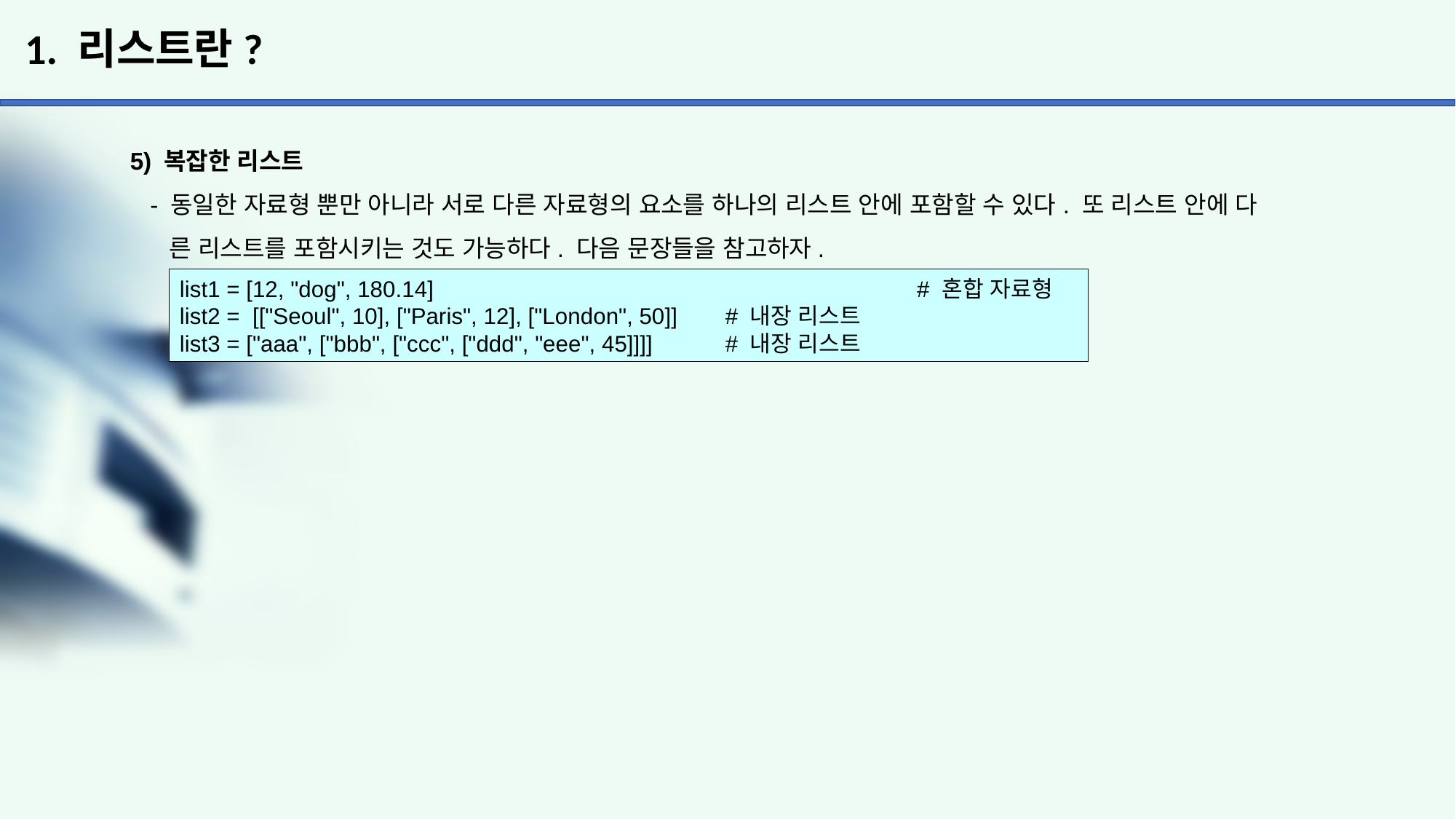

# 1. 리스트란?
5) 복잡한 리스트
   - 동일한 자료형 뿐만 아니라 서로 다른 자료형의 요소를 하나의 리스트 안에 포함할 수 있다. 또 리스트 안에 다
     른 리스트를 포함시키는 것도 가능하다. 다음 문장들을 참고하자.

list1 = [12, "dog", 180.14] 	   			             # 혼합 자료형
list2 =  [["Seoul", 10], ["Paris", 12], ["London", 50]] 	# 내장 리스트
list3 = ["aaa", ["bbb", ["ccc", ["ddd", "eee", 45]]]] 	# 내장 리스트